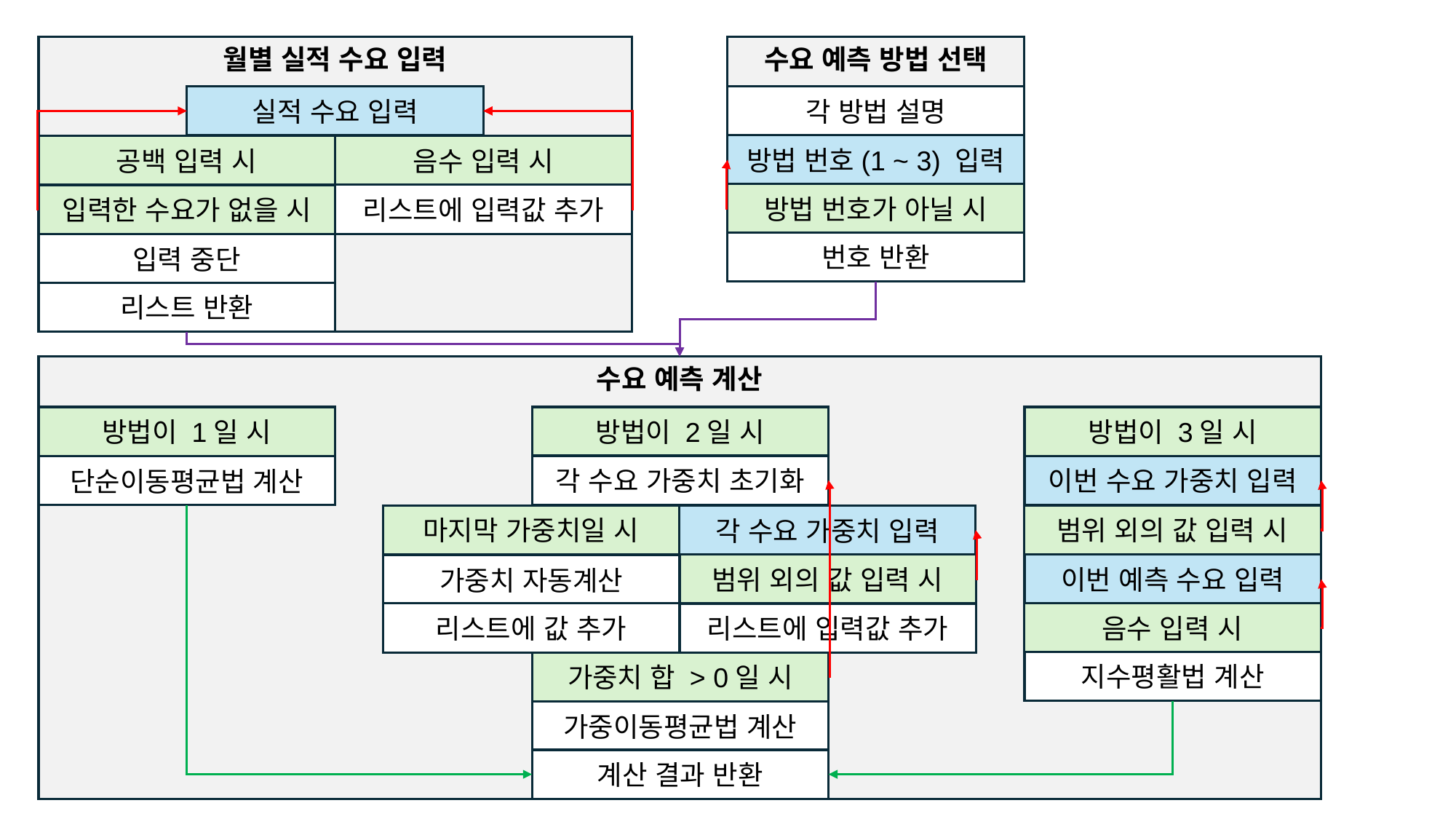

월별 실적 수요 입력
수요 예측 방법 선택
각 방법 설명
실적 수요 입력
방법 번호(1 ~ 3) 입력
음수 입력 시
공백 입력 시
방법 번호가 아닐 시
리스트에 입력값 추가
입력한 수요가 없을 시
번호 반환
입력 중단
리스트 반환
수요 예측 계산
방법이 1일 시
방법이 3일 시
방법이 2일 시
각 수요 가중치 초기화
이번 수요 가중치 입력
단순이동평균법 계산
마지막 가중치일 시
범위 외의 값 입력 시
각 수요 가중치 입력
범위 외의 값 입력 시
이번 예측 수요 입력
가중치 자동계산
음수 입력 시
리스트에 값 추가
리스트에 입력값 추가
지수평활법 계산
가중치 합 > 0일 시
가중이동평균법 계산
계산 결과 반환